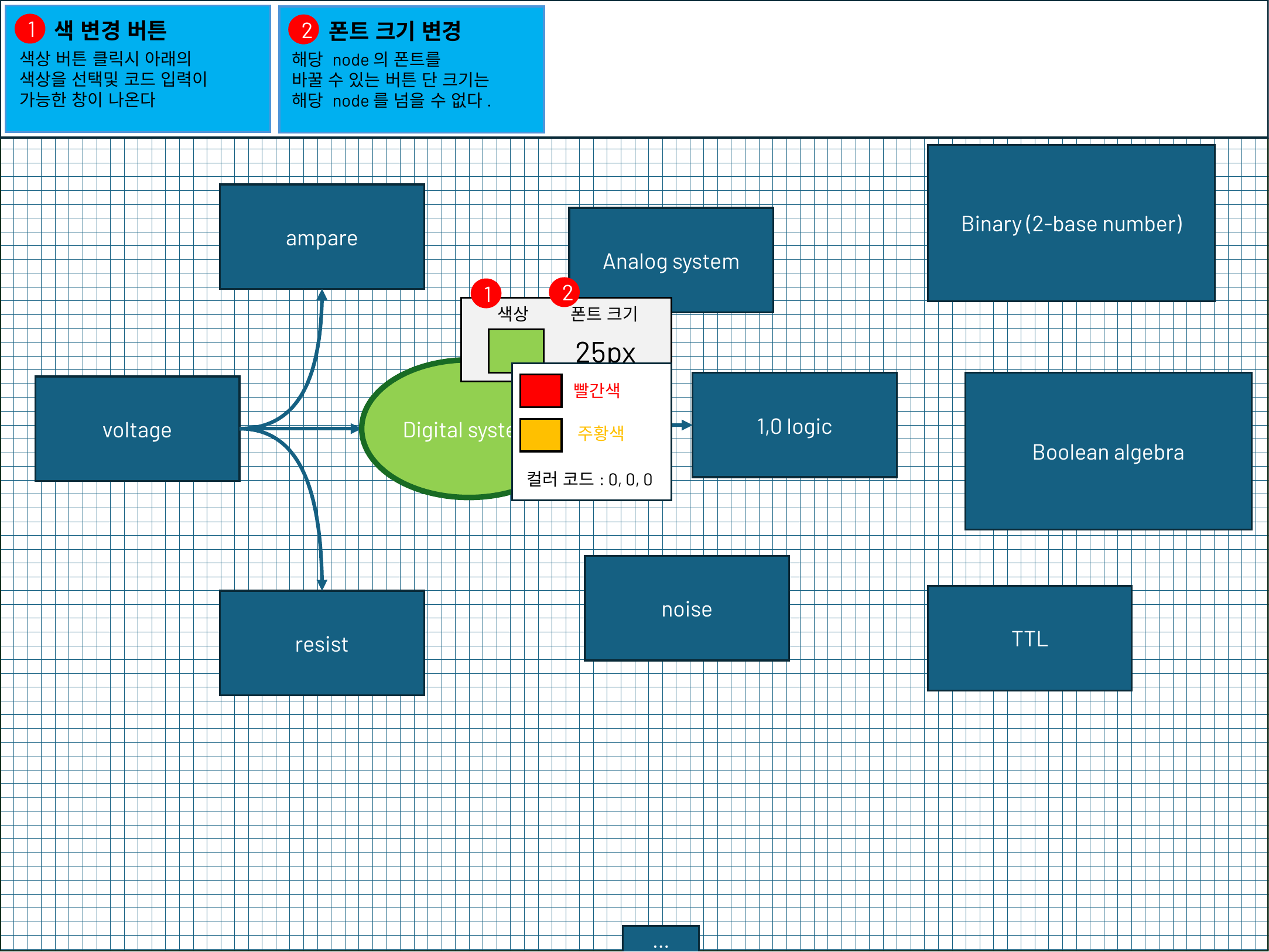

색 변경 버튼
폰트 크기 변경
1
2
색상 버튼 클릭시 아래의
색상을 선택및 코드 입력이
가능한 창이 나온다
해당 node의 폰트를
바꿀 수 있는 버튼 단 크기는
해당 node를 넘을 수 없다.

Binary (2-base number)
ampare
Analog system
2
1

색상
폰트 크기
25px

Digital system

1,0 logic
Boolean algebra

빨간색
voltage
주황색

컬러 코드: 0, 0, 0
noise
TTL
resist
…